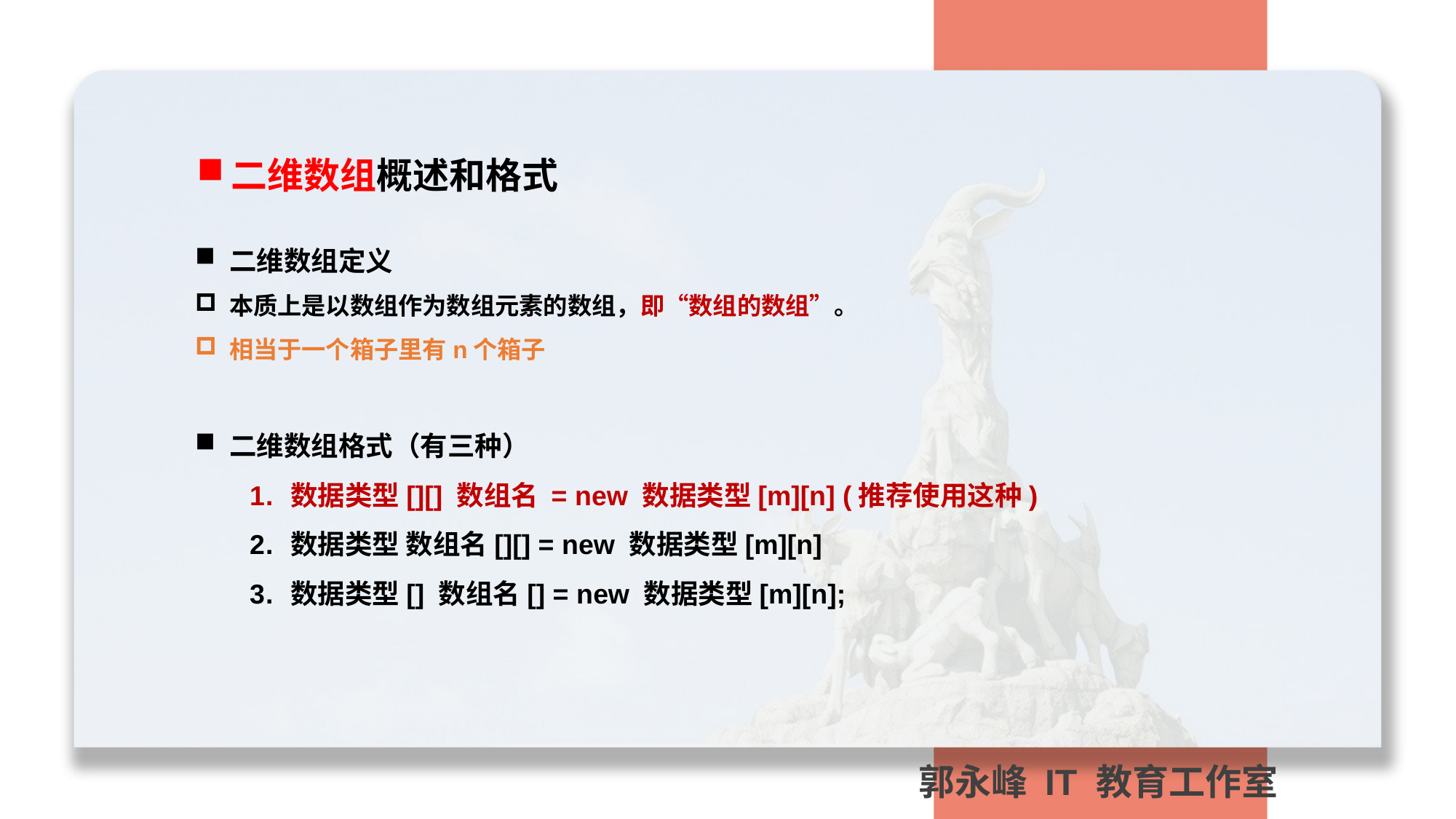

二维数组概述和格式
二维数组定义
本质上是以数组作为数组元素的数组，即“数组的数组”。
相当于一个箱子里有n个箱子

二维数组格式（有三种）
数据类型[][] 数组名 = new 数据类型[m][n] (推荐使用这种)
数据类型 数组名[][] = new 数据类型[m][n]
数据类型[] 数组名[] = new 数据类型[m][n];